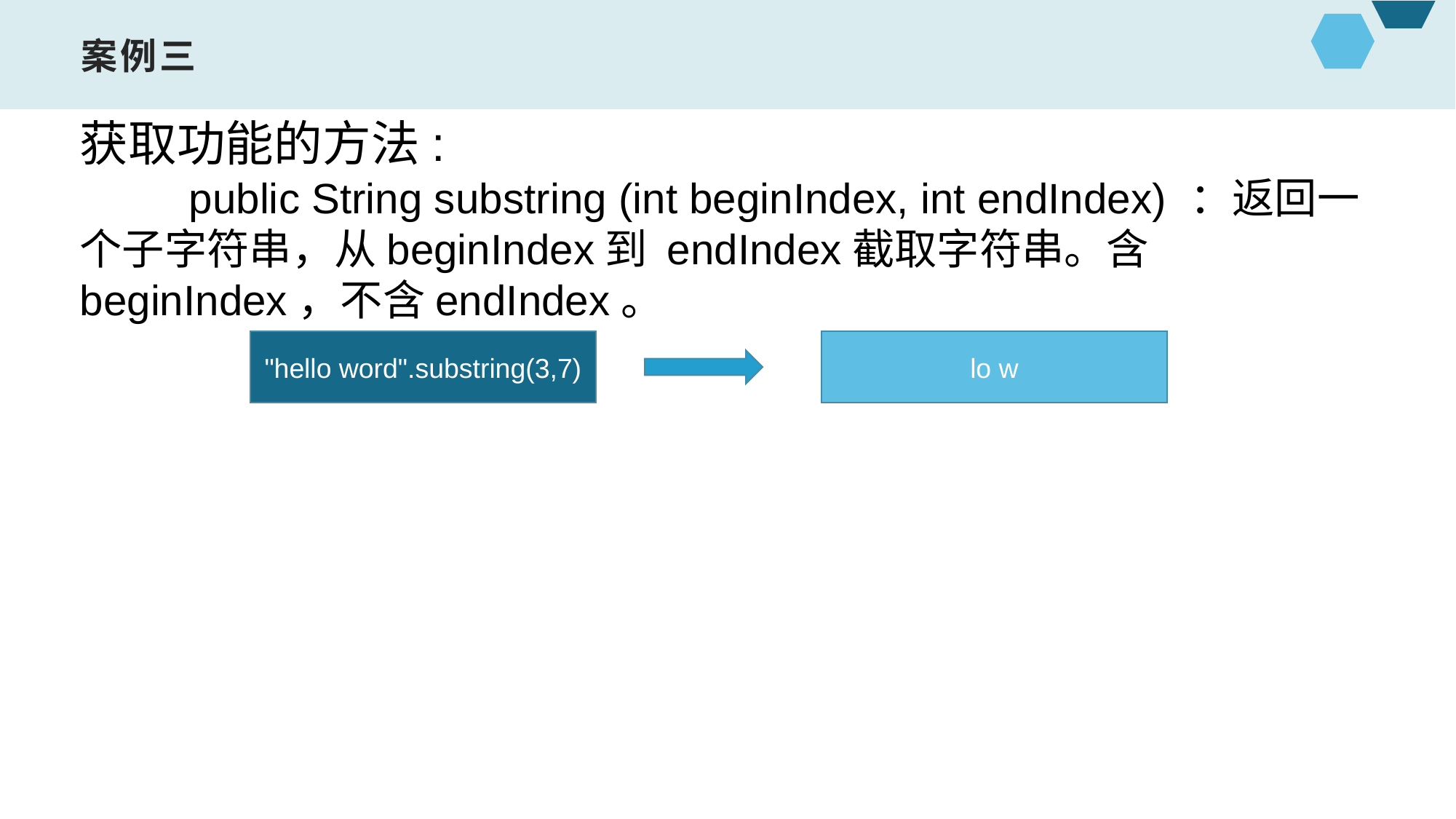

# 案例三
获取功能的方法:
	public String substring (int beginIndex, int endIndex) ：返回一个子字符串，从beginIndex到 endIndex截取字符串。含beginIndex，不含endIndex。
"hello word".substring(3,7)
lo w